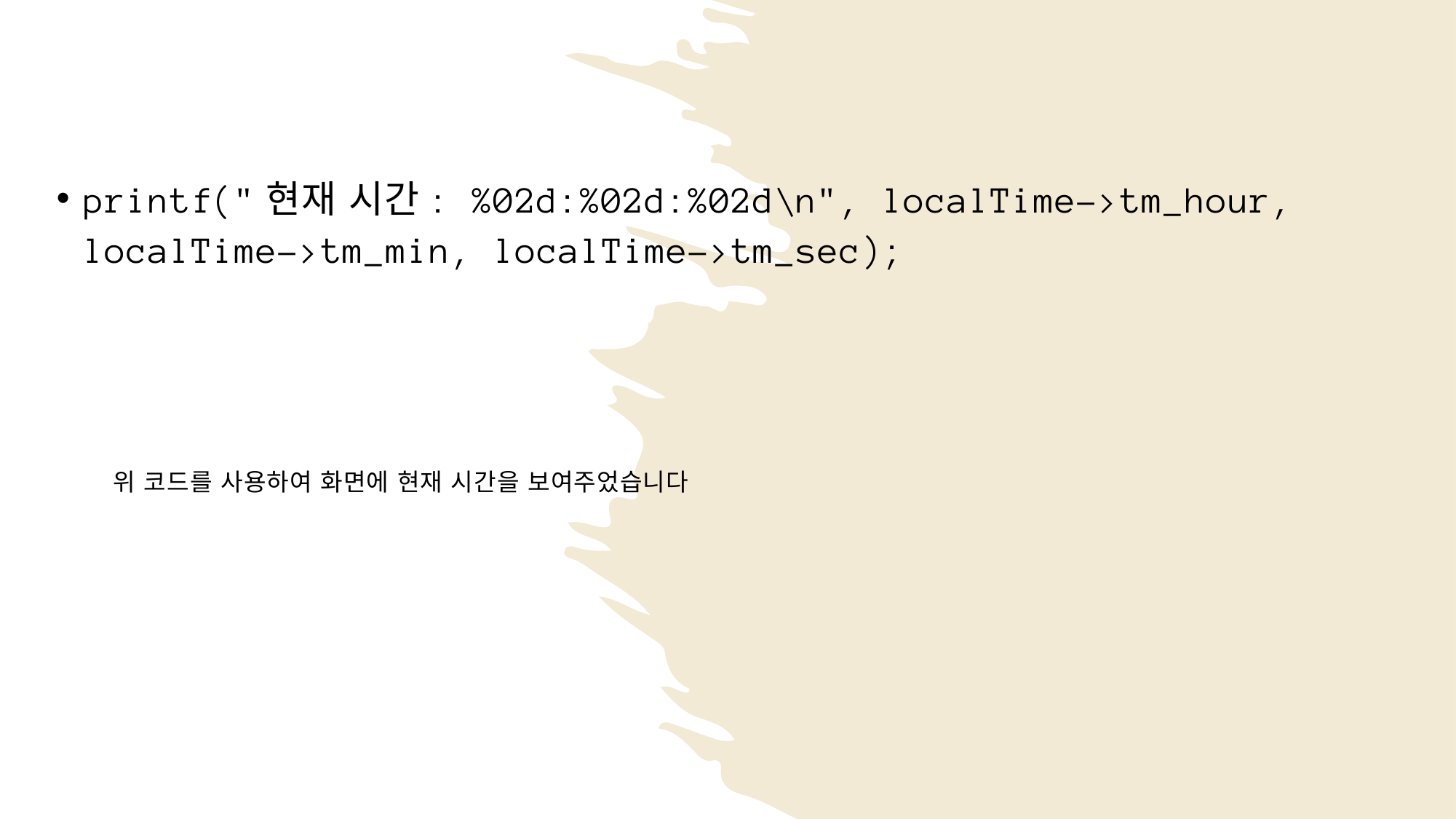

printf("현재 시간: %02d:%02d:%02d\n", localTime->tm_hour, localTime->tm_min, localTime->tm_sec);

위 코드를 사용하여 화면에 현재 시간을 보여주었습니다